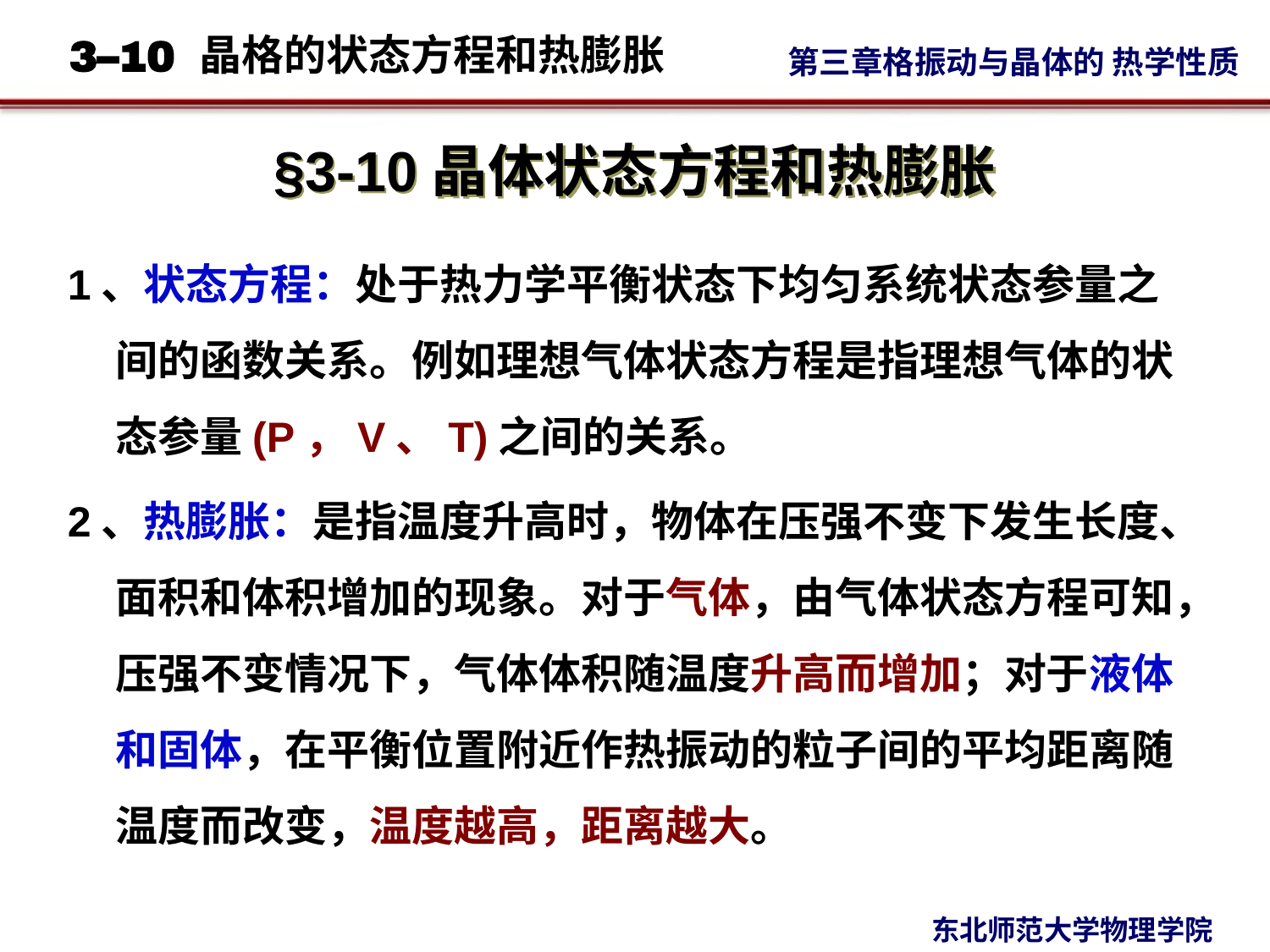

# §3-10晶体状态方程和热膨胀
1、状态方程：处于热力学平衡状态下均匀系统状态参量之间的函数关系。例如理想气体状态方程是指理想气体的状态参量(P，V、T)之间的关系。
2、热膨胀：是指温度升高时，物体在压强不变下发生长度、面积和体积增加的现象。对于气体，由气体状态方程可知，压强不变情况下，气体体积随温度升高而增加；对于液体和固体，在平衡位置附近作热振动的粒子间的平均距离随温度而改变，温度越高，距离越大。